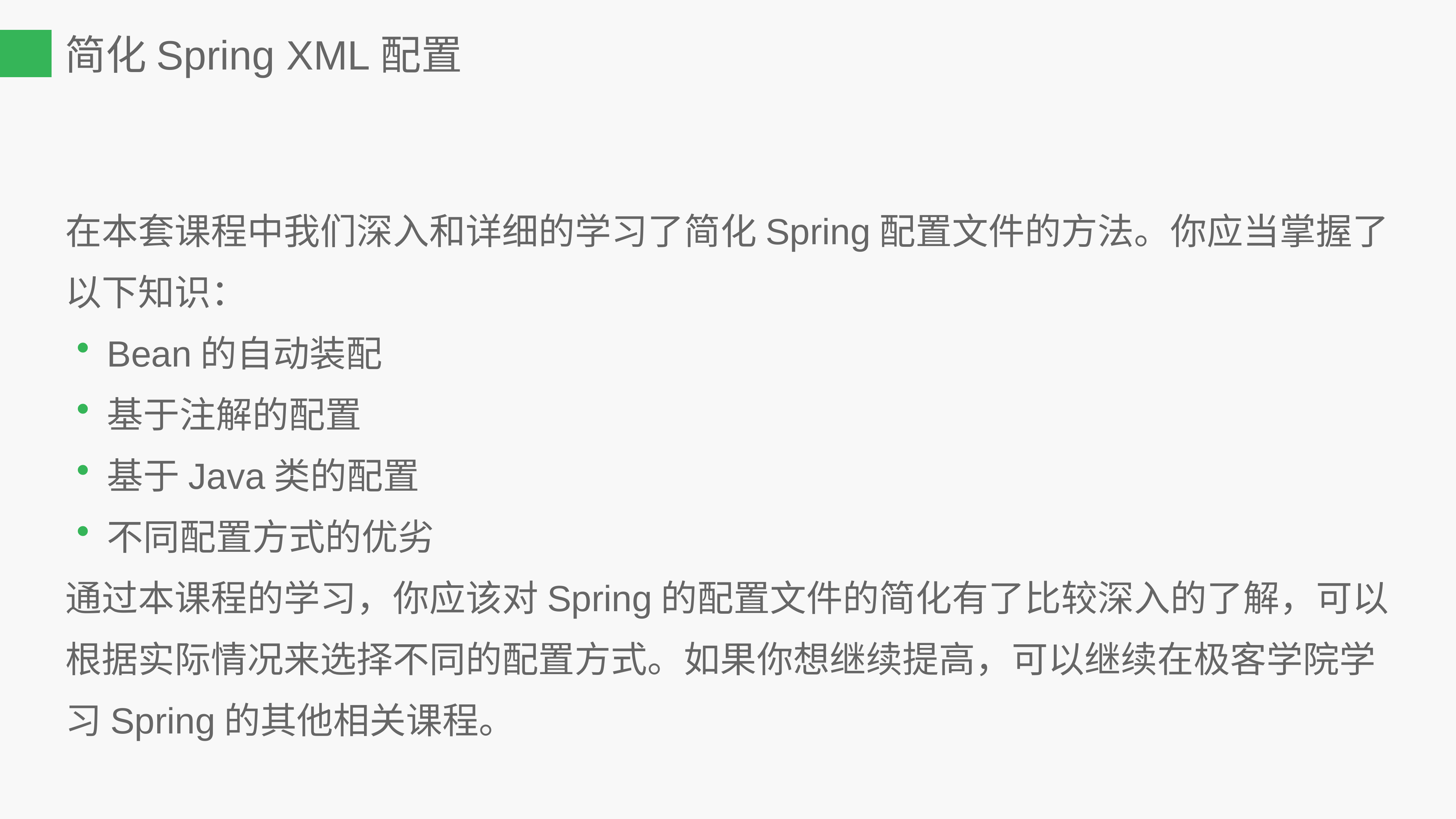

简化Spring XML配置

在本套课程中我们深入和详细的学习了简化Spring配置文件的方法。你应当掌握了以下知识：
Bean的自动装配
基于注解的配置
基于Java类的配置
不同配置方式的优劣
通过本课程的学习，你应该对Spring的配置文件的简化有了比较深入的了解，可以根据实际情况来选择不同的配置方式。如果你想继续提高，可以继续在极客学院学习Spring的其他相关课程。